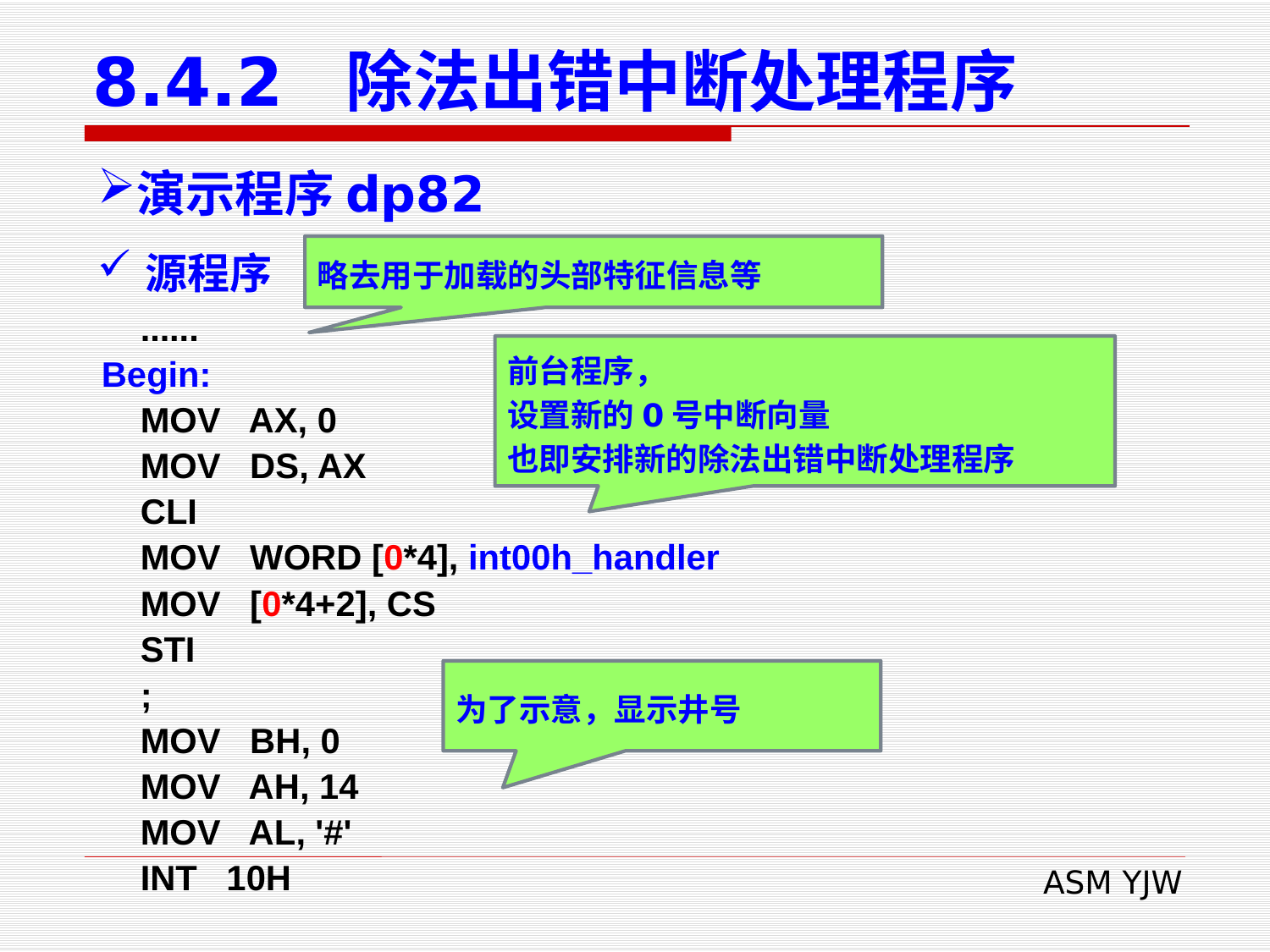

# 8.4.2  除法出错中断处理程序
演示程序dp82
源程序
略去用于加载的头部特征信息等
    ......
Begin:
    MOV   AX, 0
    MOV   DS, AX
    CLI
    MOV   WORD [0*4], int00h_handler
    MOV   [0*4+2], CS
    STI
    ;
    MOV   BH, 0
    MOV   AH, 14
    MOV   AL, '#'
    INT   10H
前台程序，
设置新的0号中断向量
也即安排新的除法出错中断处理程序
为了示意，显示井号